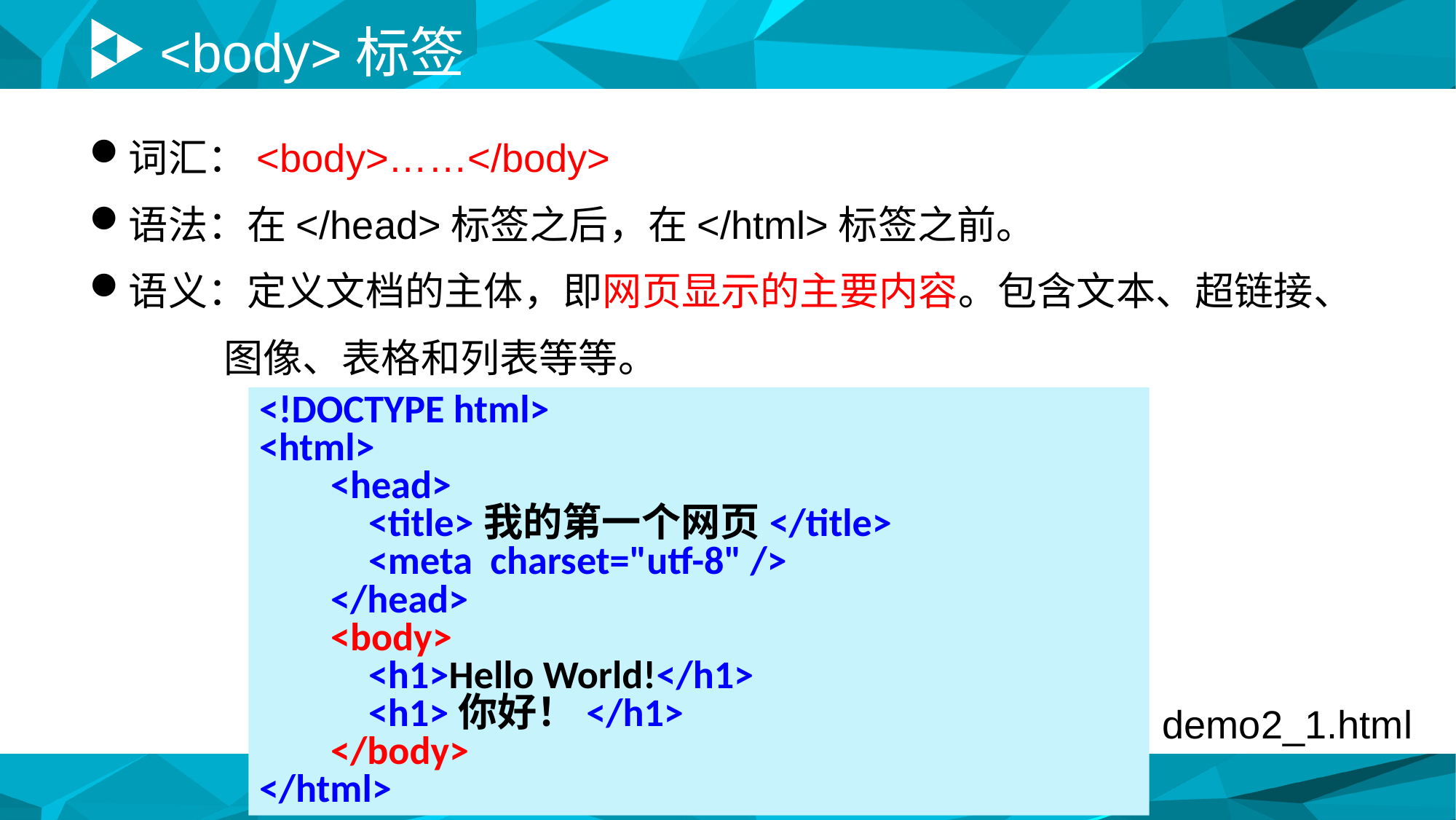

# <body>标签
词汇：<body>……</body>
语法：在</head>标签之后，在</html>标签之前。
语义：定义文档的主体，即网页显示的主要内容。包含文本、超链接、
              图像、表格和列表等等。

<!DOCTYPE html>
<html>
        <head>
	<title>我的第一个网页</title>
	<meta  charset="utf-8" />
        </head>
        <body>
	<h1>Hello World!</h1>
	<h1>你好！</h1>
        </body>
</html>
demo2_1.html